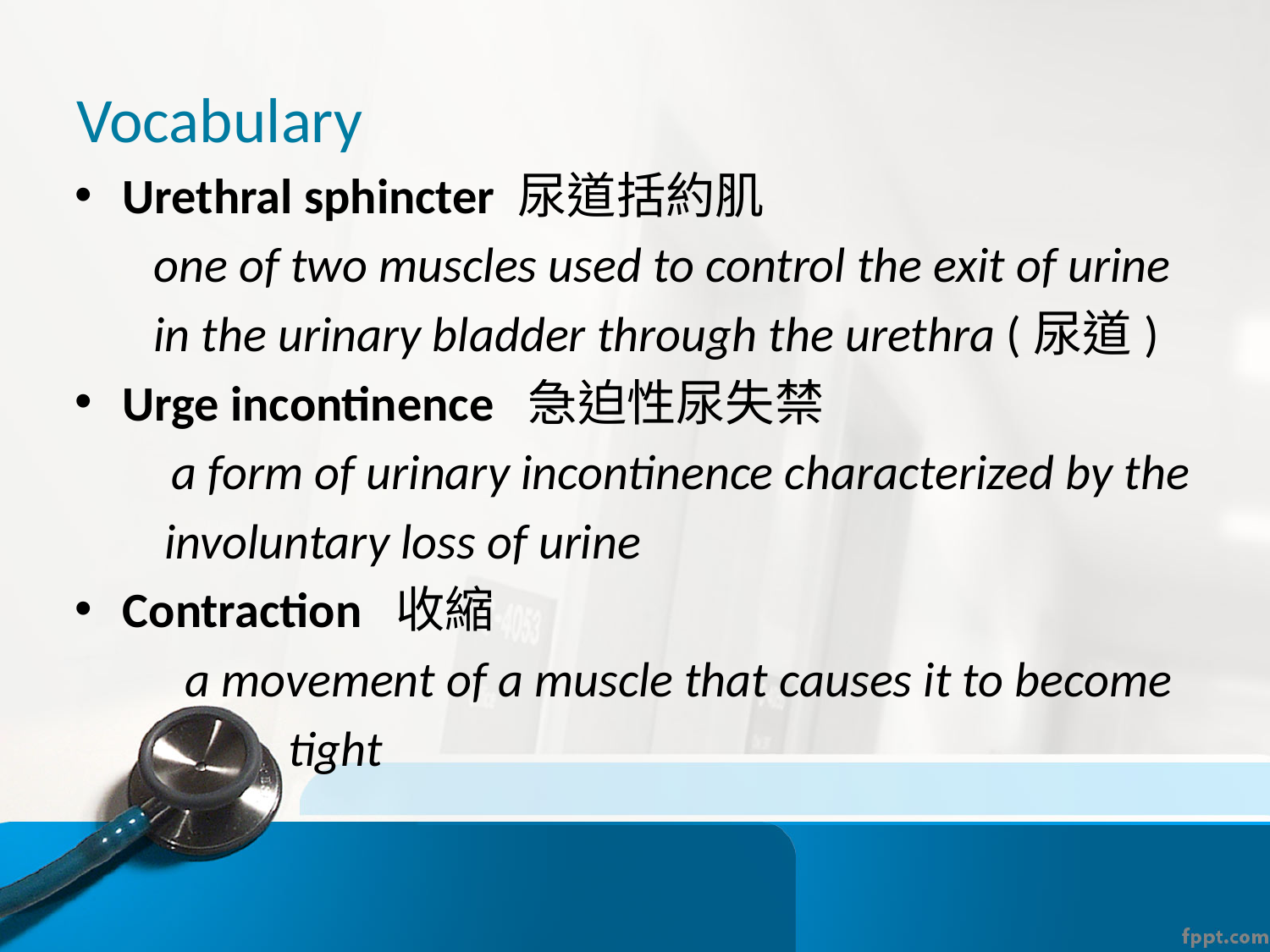

# Vocabulary
Urethral sphincter 尿道括約肌
       one of two muscles used to control the exit of urine
       in the urinary bladder through the urethra (尿道)
Urge incontinence  急迫性尿失禁
       a form of urinary incontinence characterized by the
        involuntary loss of urine
Contraction  收縮
        a movement of a muscle that causes it to become
                   tight